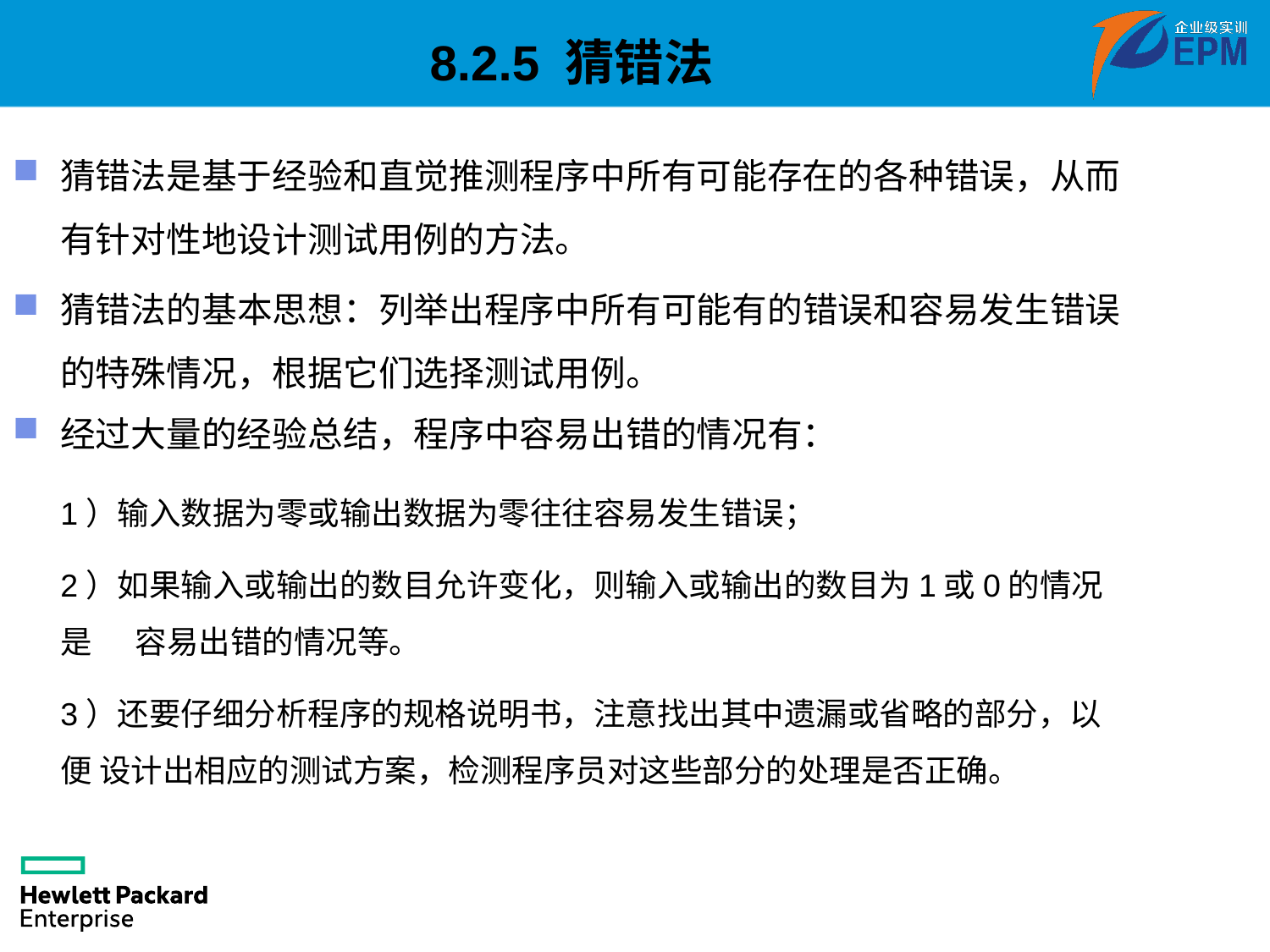

8.2.5 猜错法
猜错法是基于经验和直觉推测程序中所有可能存在的各种错误，从而有针对性地设计测试用例的方法。
猜错法的基本思想：列举出程序中所有可能有的错误和容易发生错误的特殊情况，根据它们选择测试用例。
经过大量的经验总结，程序中容易出错的情况有：
	1）输入数据为零或输出数据为零往往容易发生错误；
	2）如果输入或输出的数目允许变化，则输入或输出的数目为1或0的情况是      容易出错的情况等。
	3）还要仔细分析程序的规格说明书，注意找出其中遗漏或省略的部分，以便 设计出相应的测试方案，检测程序员对这些部分的处理是否正确。